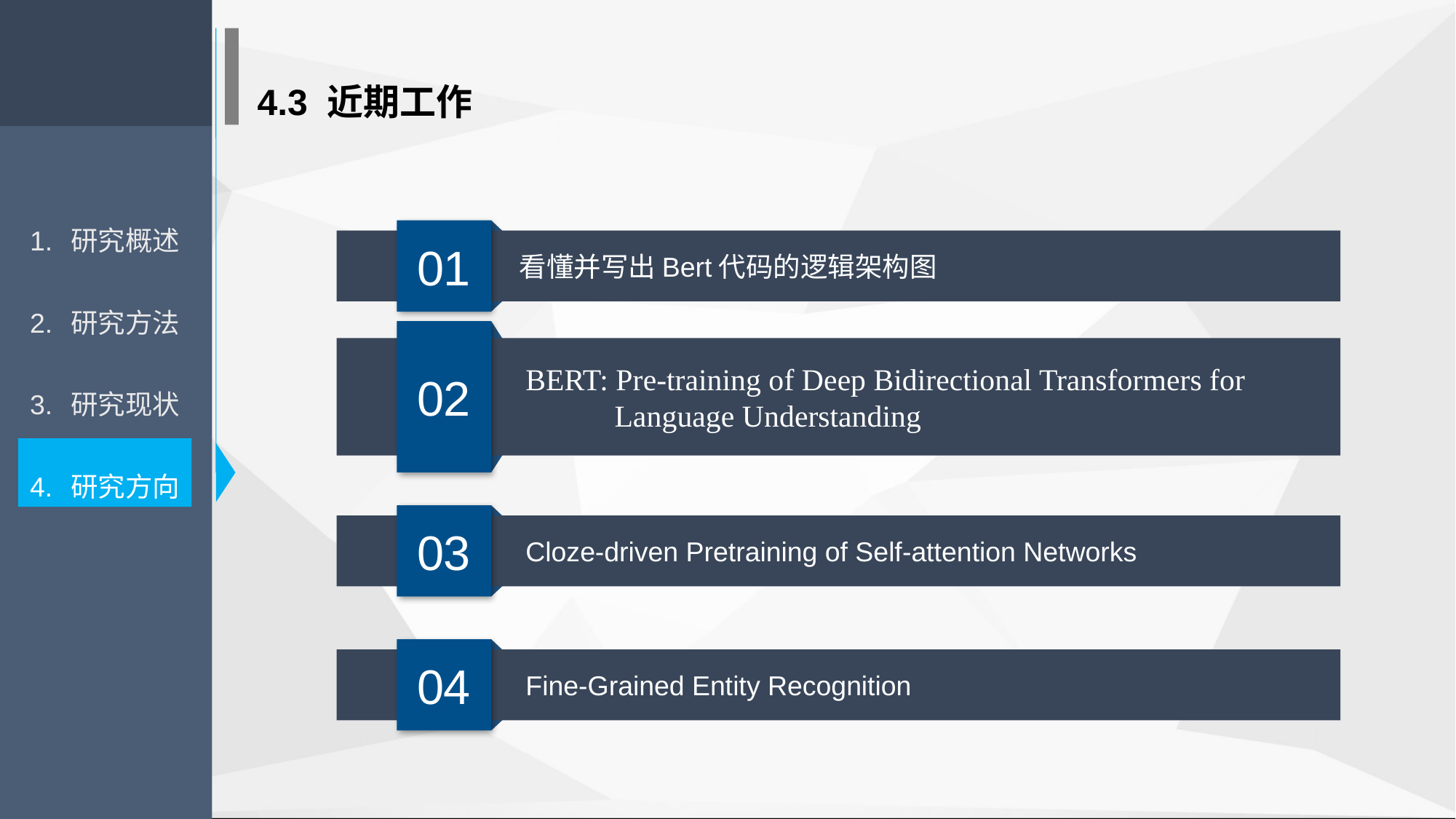

4.3 近期工作
研究概述
研究方法
研究现状
研究方向

01
　 　 　 　 　看懂并写出Bert代码的逻辑架构图

02
　 　 　 　 　BERT: Pre-training of Deep Bidirectional Transformers for 		     Language Understanding

03
　 　 　 　 　Cloze-driven Pretraining of Self-attention Networks

04
　 　 　 　 　Fine-Grained Entity Recognition